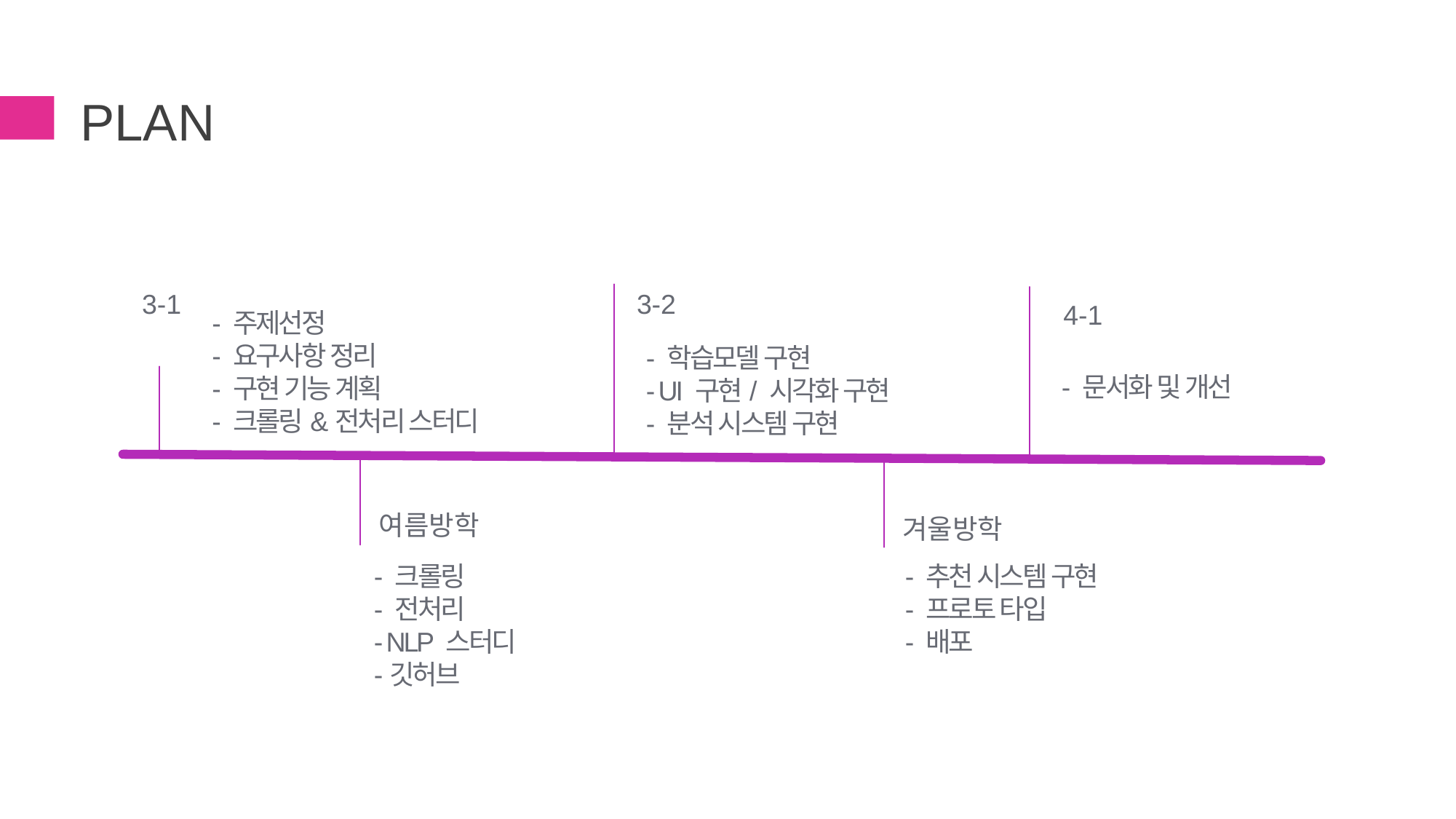

# PLan
3-1
3-2
4-1
- 주제선정
- 요구사항 정리
- 구현 기능 계획
- 크롤링&전처리 스터디
- 학습모델 구현
- UI 구현/ 시각화 구현
- 분석 시스템 구현
- 문서화 및 개선
여름방학
겨울방학
- 크롤링
- 전처리
- NLP 스터디
-깃허브
- 추천 시스템 구현
- 프로토 타입
- 배포